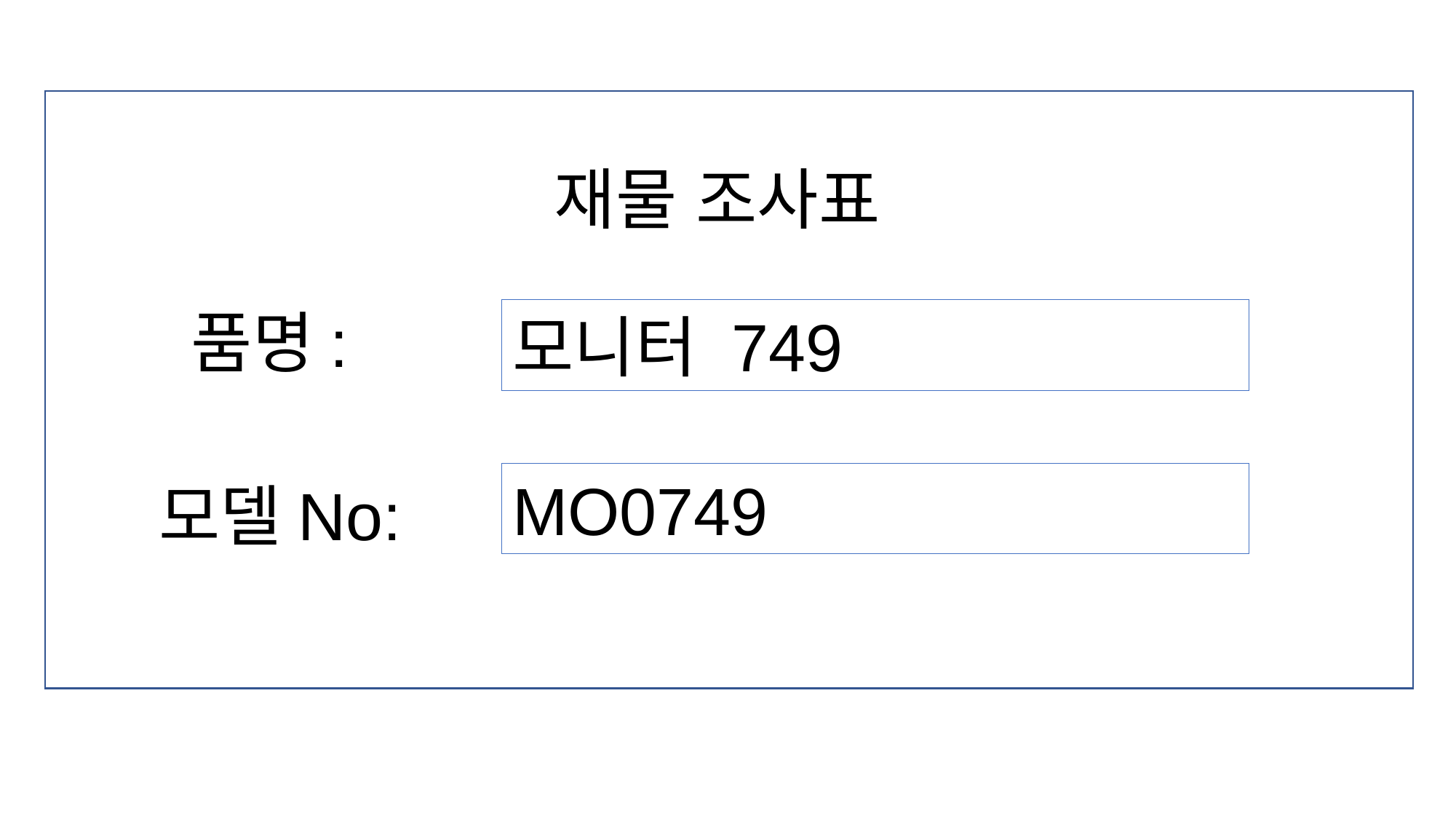

재물 조사표
품명:
모니터 749
MO0749
모델No: